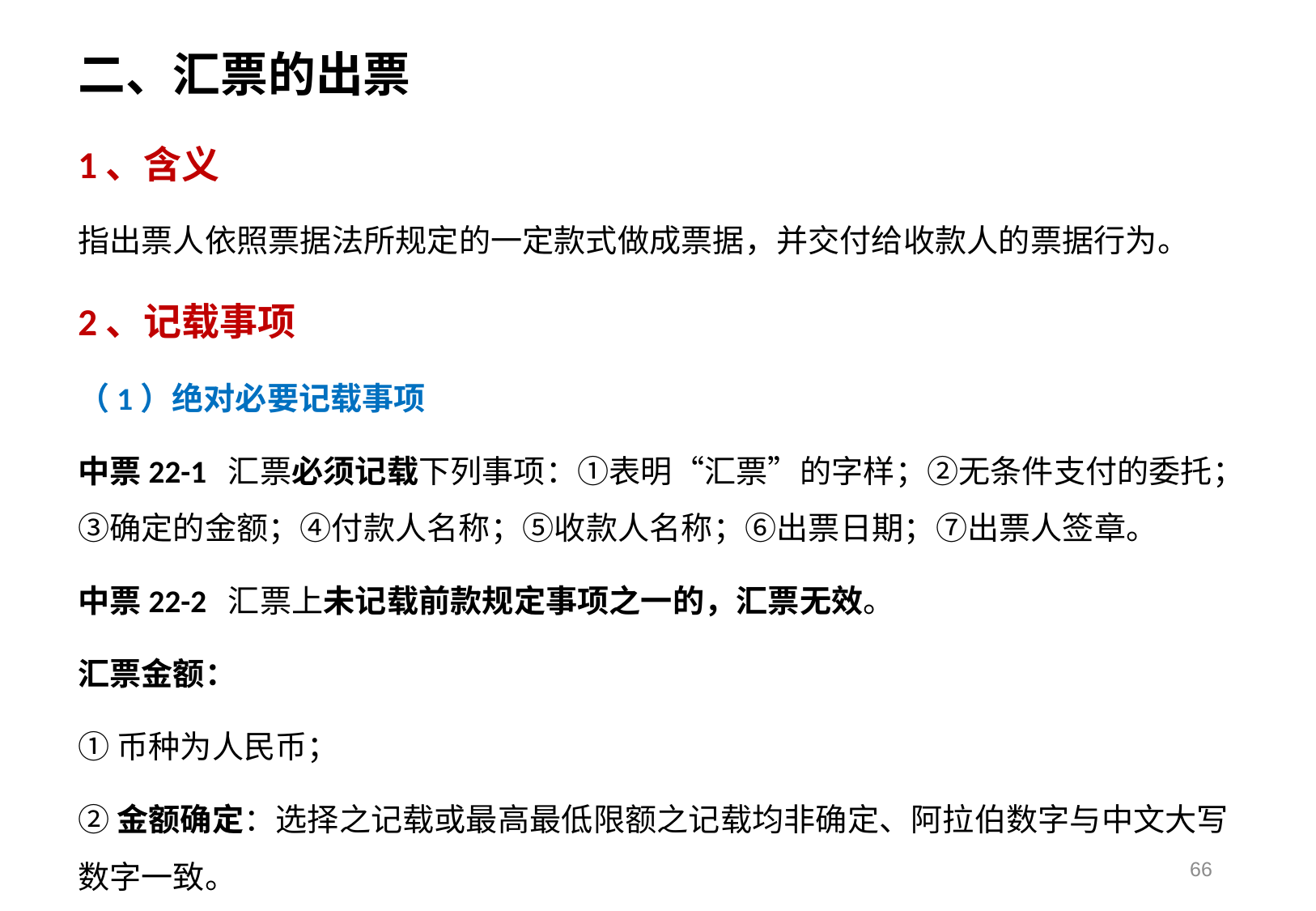

二、汇票的出票
1、含义
指出票人依照票据法所规定的一定款式做成票据，并交付给收款人的票据行为。
2、记载事项
（1）绝对必要记载事项
中票22-1  汇票必须记载下列事项：①表明“汇票”的字样；②无条件支付的委托；③确定的金额；④付款人名称；⑤收款人名称；⑥出票日期；⑦出票人签章。
中票22-2  汇票上未记载前款规定事项之一的，汇票无效。
汇票金额：
①币种为人民币；
②金额确定：选择之记载或最高最低限额之记载均非确定、阿拉伯数字与中文大写数字一致。
66